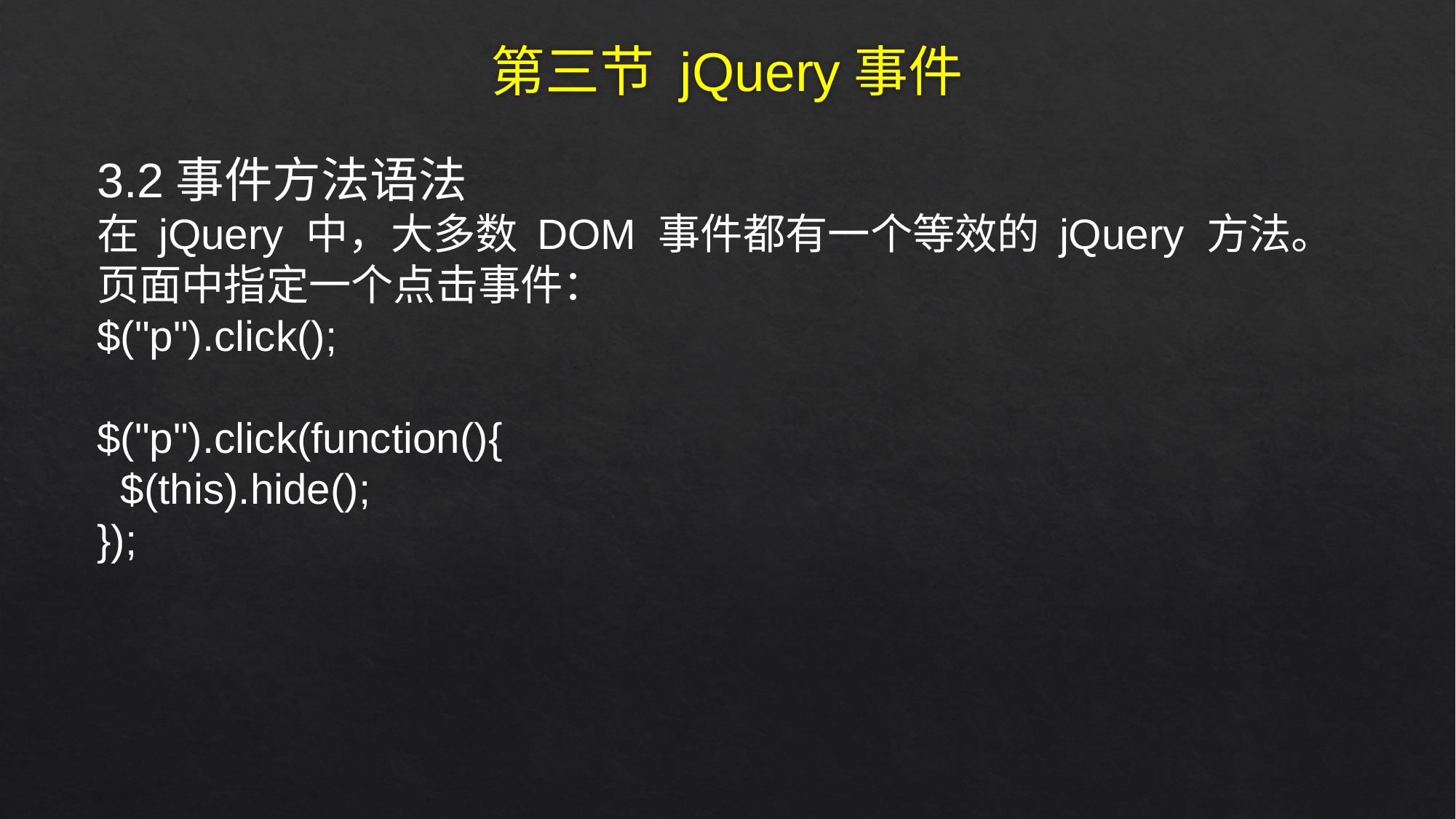

# 第三节 jQuery事件
3.2事件方法语法
在 jQuery 中，大多数 DOM 事件都有一个等效的 jQuery 方法。
页面中指定一个点击事件：
$("p").click();

$("p").click(function(){
  $(this).hide();
});